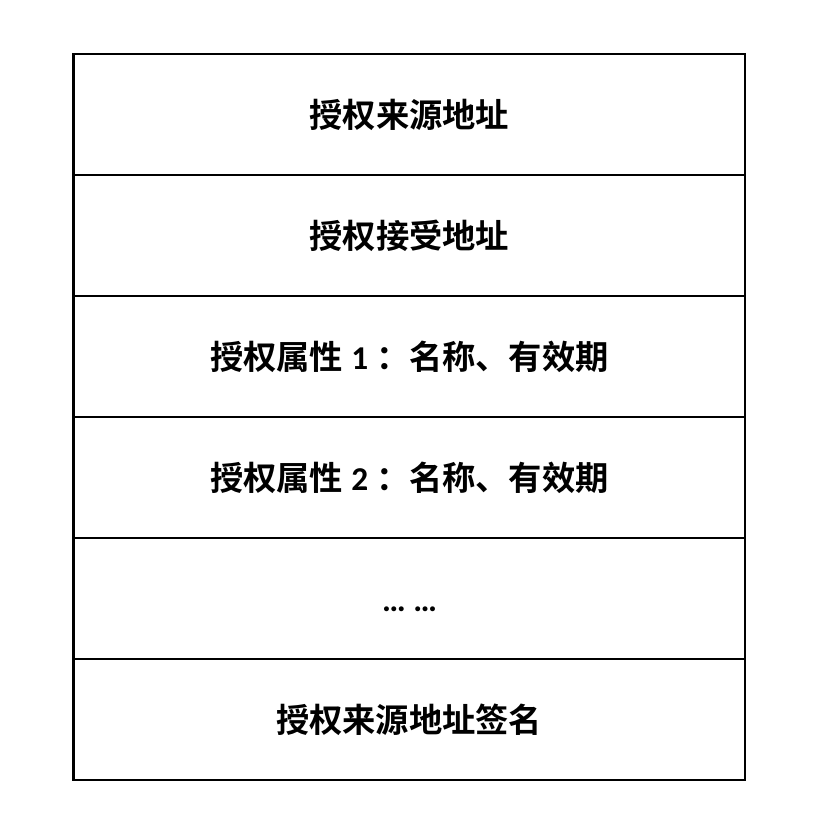

授权来源地址
授权接受地址
授权属性1：名称、有效期
授权属性2：名称、有效期
… …
授权来源地址签名